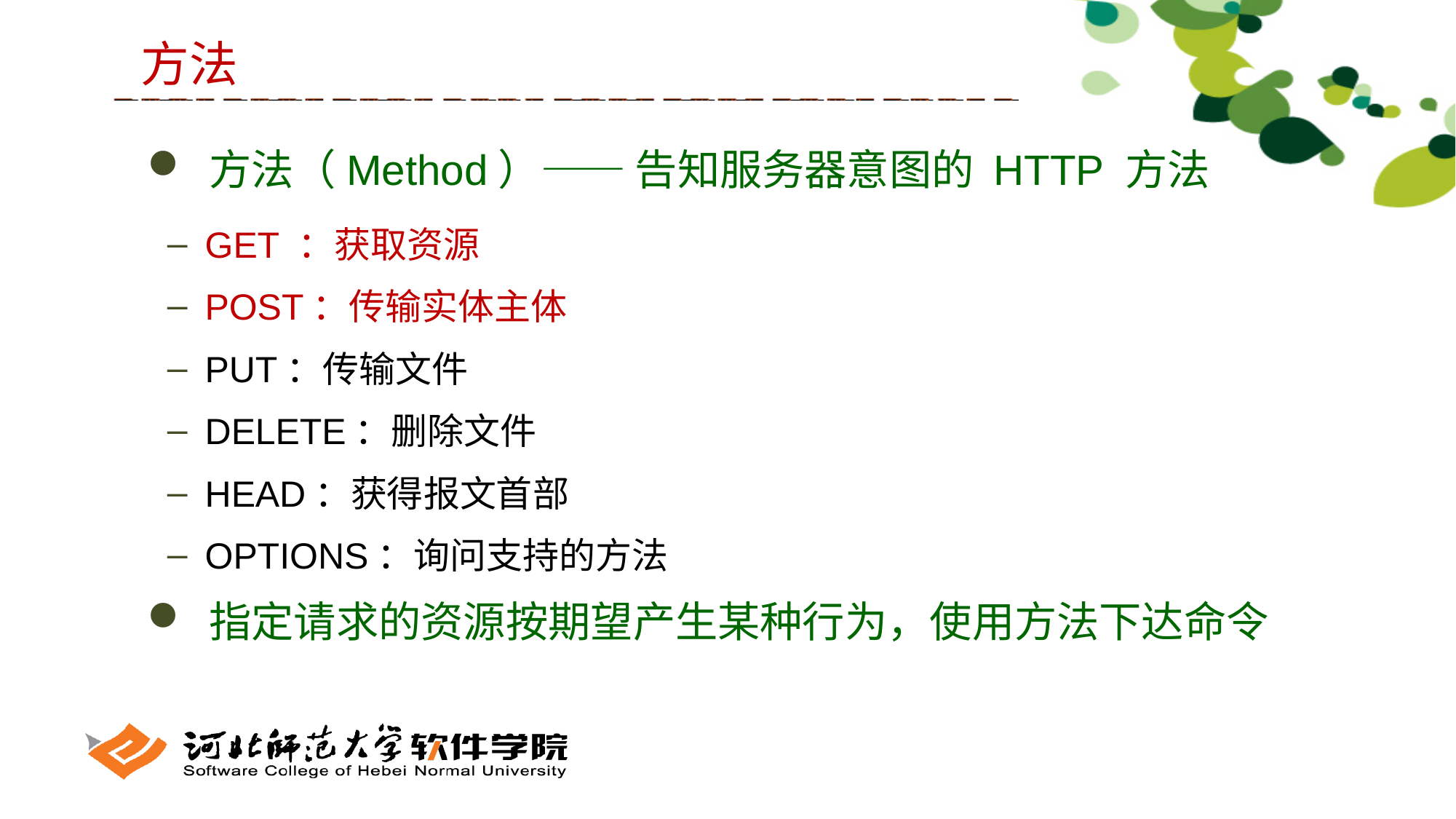

方法
 方法（Method）—— 告知服务器意图的 HTTP 方法
 GET ：获取资源
 POST：传输实体主体
 PUT：传输文件
 DELETE：删除文件
 HEAD：获得报文首部
 OPTIONS：询问支持的方法
 指定请求的资源按期望产生某种行为，使用方法下达命令